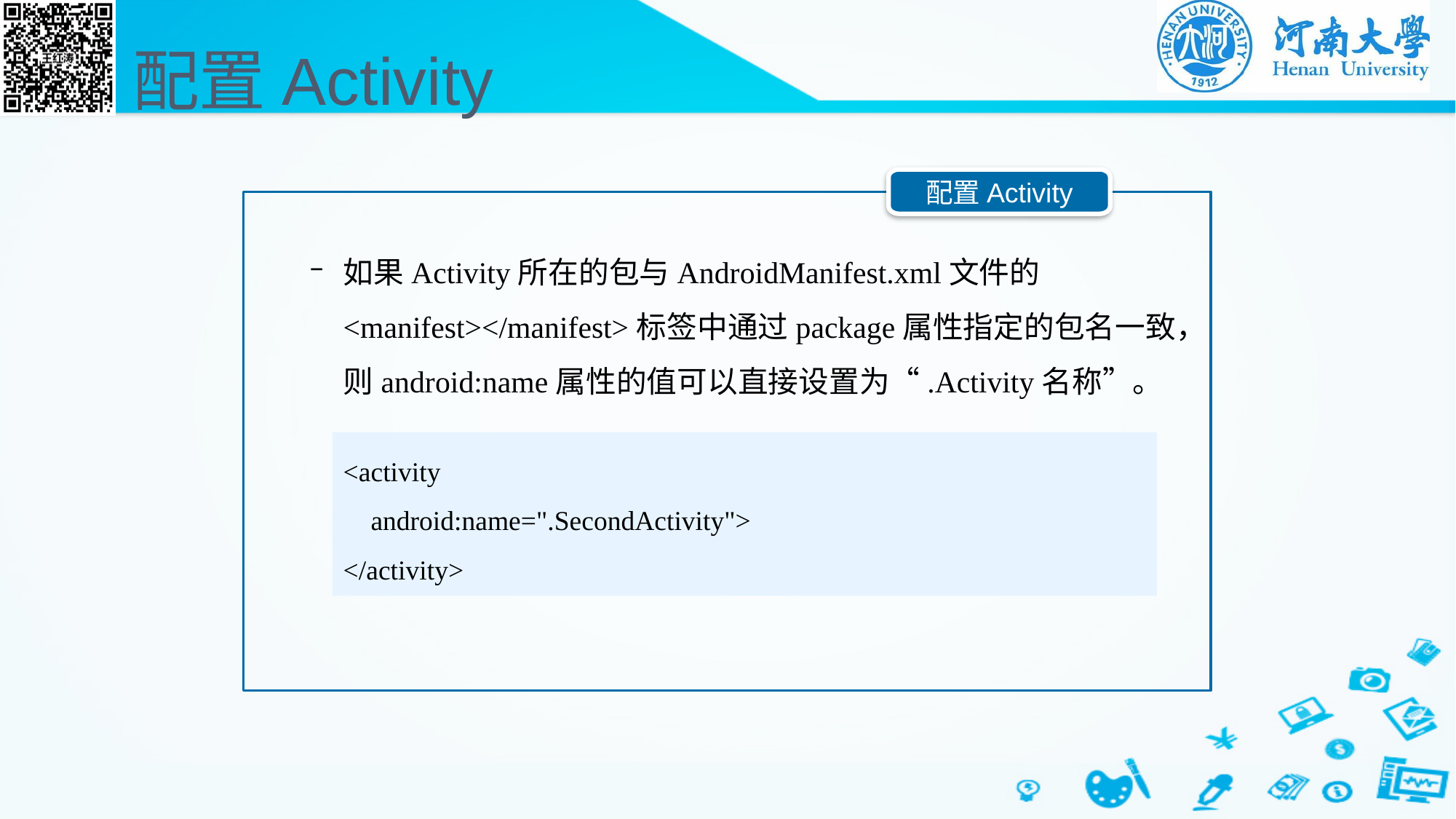

# 配置Activity
配置Activity

如果Activity所在的包与AndroidManifest.xml文件的<manifest></manifest>标签中通过package属性指定的包名一致，则android:name属性的值可以直接设置为“.Activity名称”。

<activity
    android:name=".SecondActivity">
</activity>